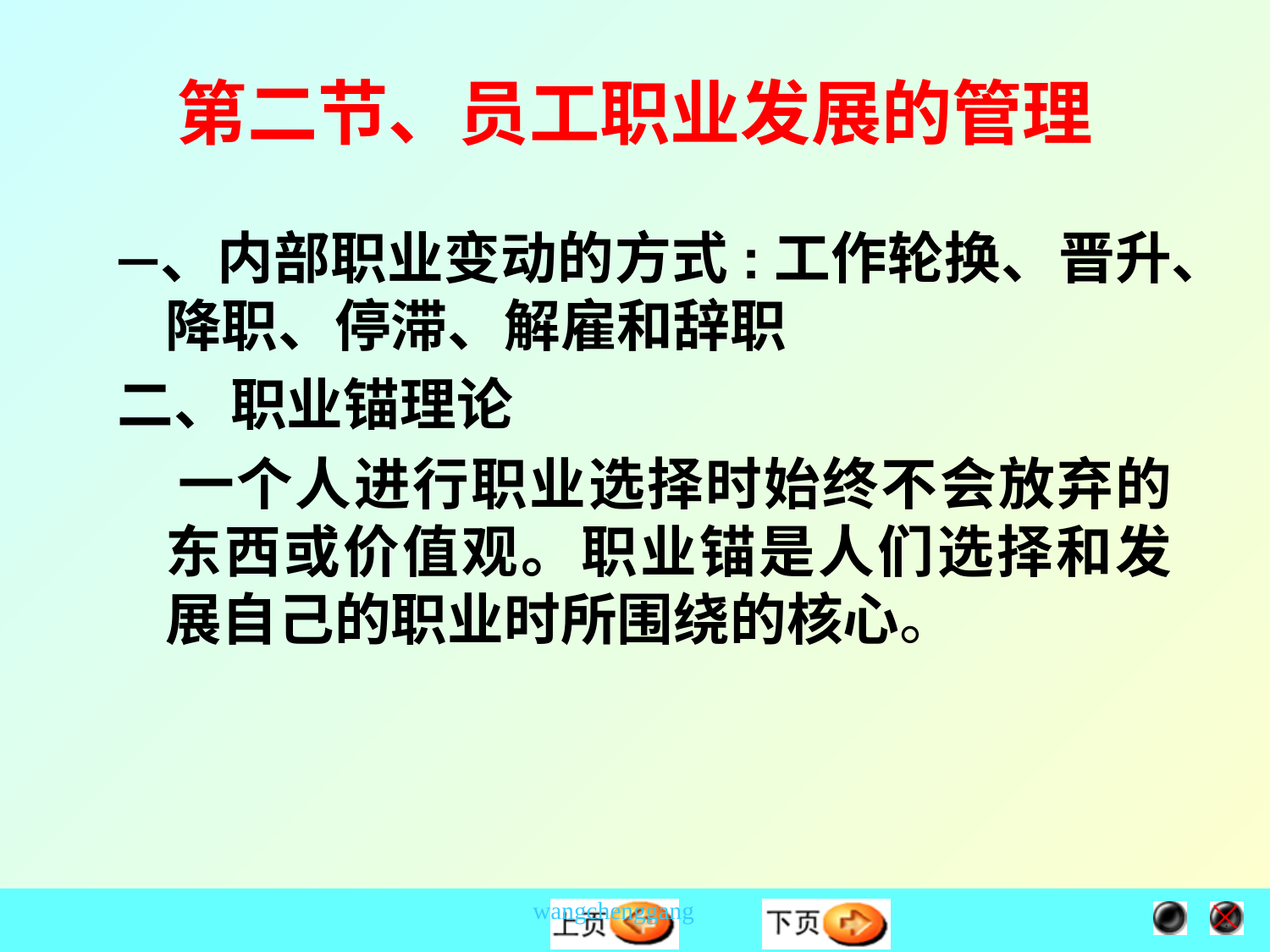

# 第二节、员工职业发展的管理
一、内部职业变动的方式:工作轮换、晋升、降职、停滞、解雇和辞职
二、职业锚理论
   一个人进行职业选择时始终不会放弃的东西或价值观。职业锚是人们选择和发展自己的职业时所围绕的核心。
wangchenggang